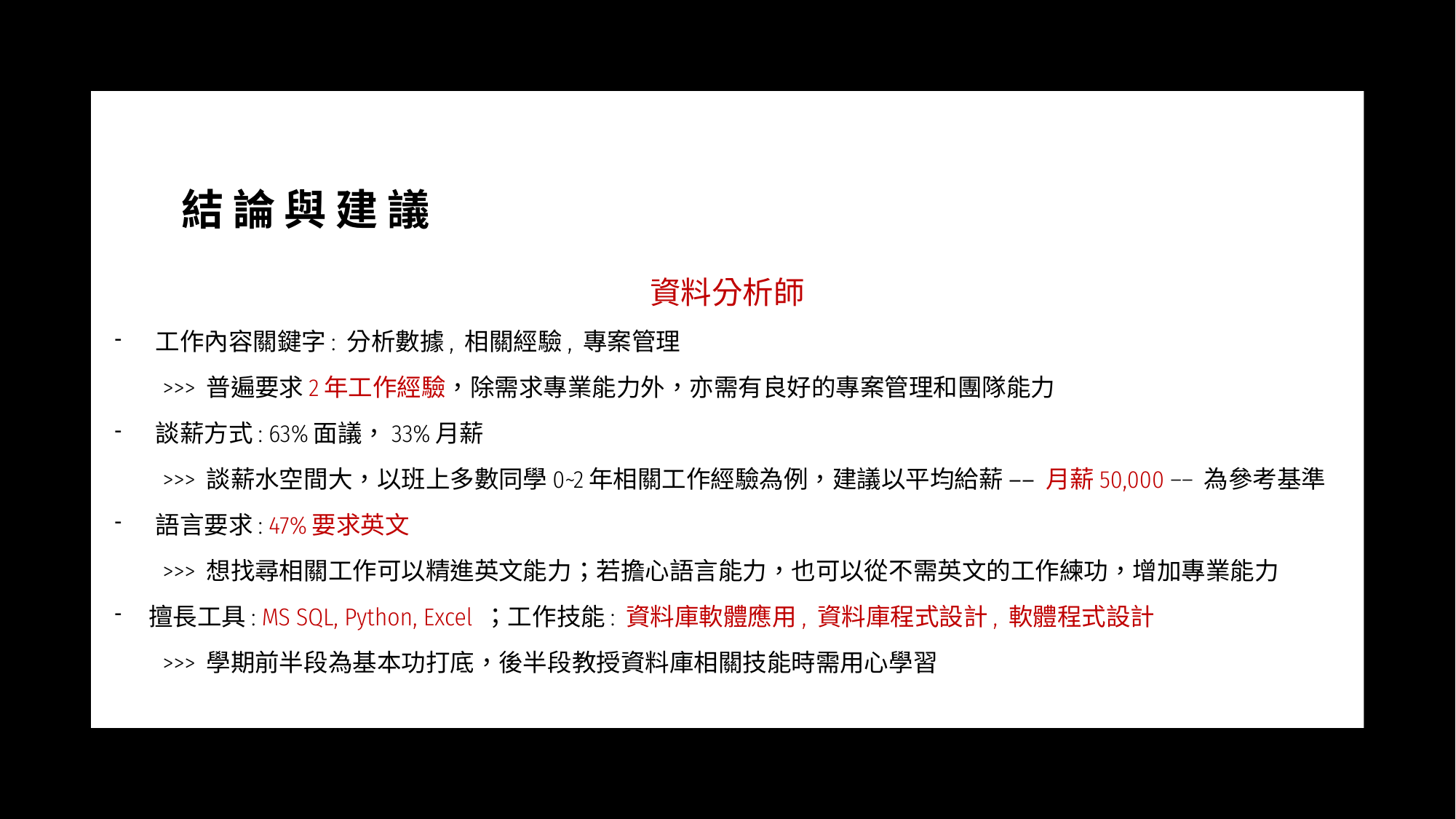

# 結論與建議
資料分析師
工作內容關鍵字: 分析數據, 相關經驗, 專案管理
        >>> 普遍要求2年工作經驗，除需求專業能力外，亦需有良好的專案管理和團隊能力
談薪方式: 63%面議，33%月薪
        >>> 談薪水空間大，以班上多數同學0~2年相關工作經驗為例，建議以平均給薪 ––  月薪50,000 –– 為參考基準
語言要求: 47%要求英文
        >>> 想找尋相關工作可以精進英文能力；若擔心語言能力，也可以從不需英文的工作練功，增加專業能力
擅長工具: MS SQL, Python, Excel ；工作技能: 資料庫軟體應用, 資料庫程式設計, 軟體程式設計
        >>> 學期前半段為基本功打底，後半段教授資料庫相關技能時需用心學習